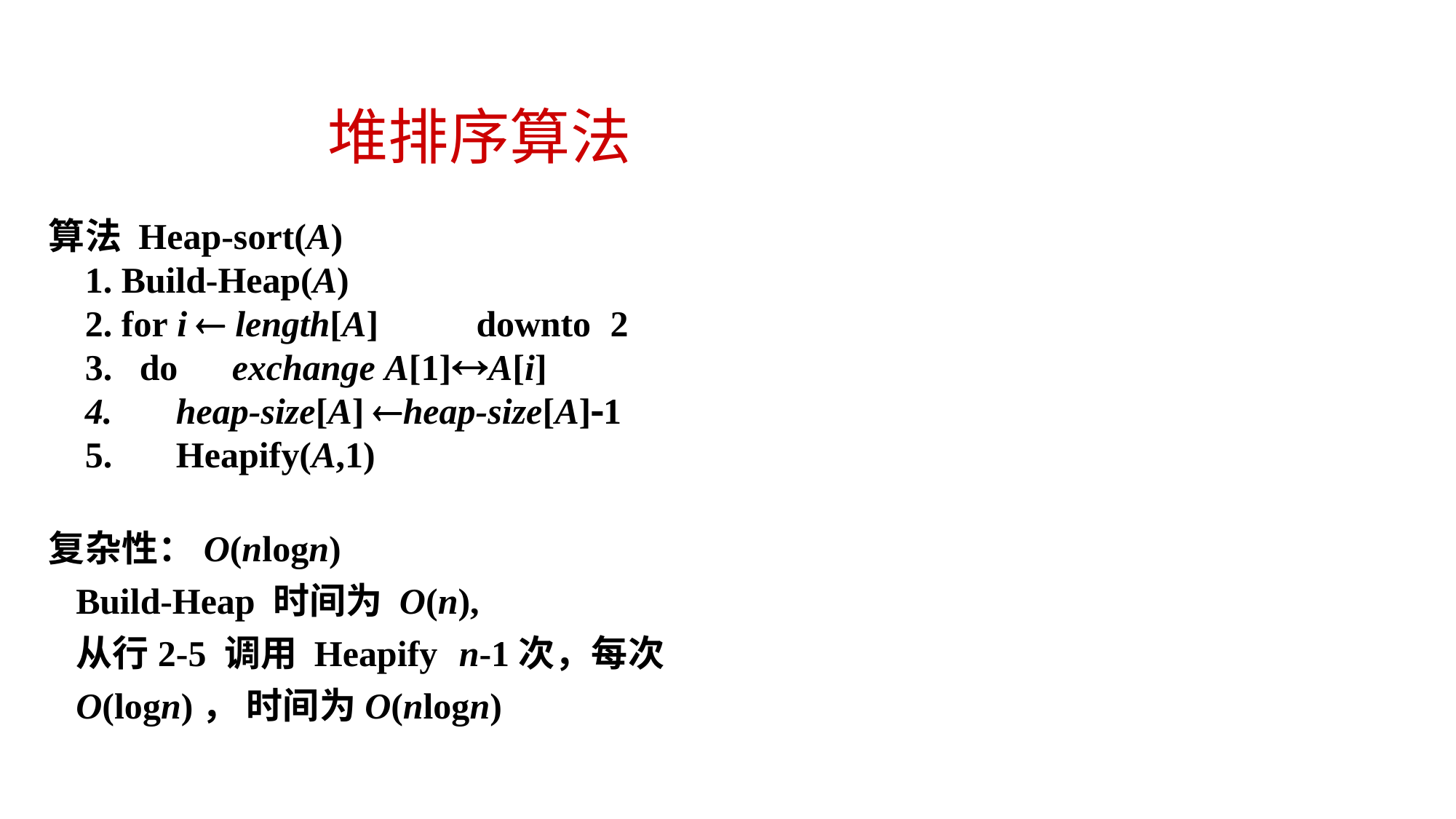

# 堆排序算法
算法 Heap-sort(A)
Build-Heap(A)
for i ← length[A]	downto	2
do	exchange A[1]↔A[i]
heap-size[A] ←heap-size[A]−1
Heapify(A,1)

复杂性：O(nlogn)
Build-Heap 时间为 O(n),
从行2-5 调用 Heapify	n-1次，每次O(logn)， 时间为O(nlogn)